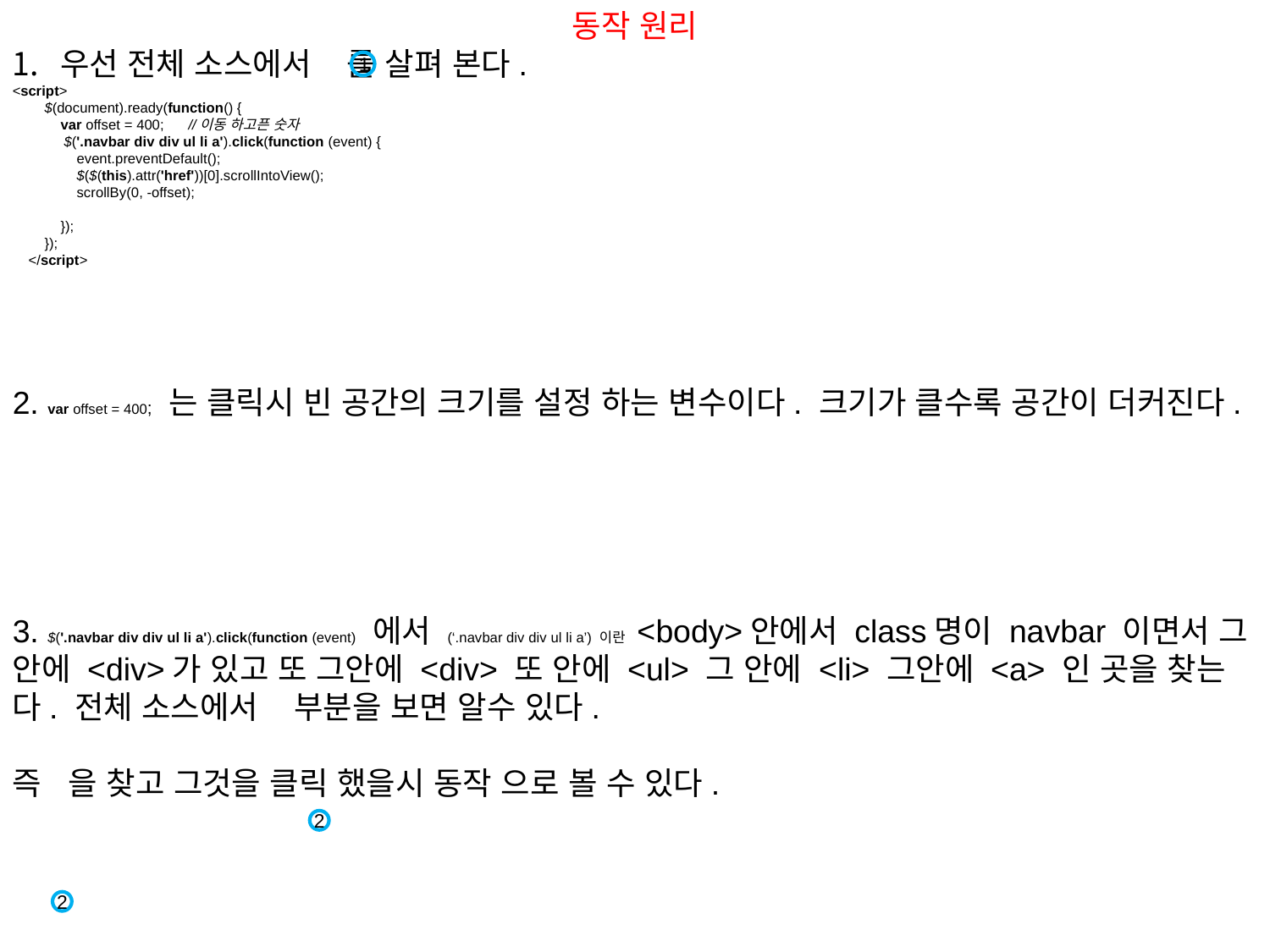

동작 원리
우선 전체 소스에서    를 살펴 본다.
<script>
        $(document).ready(function() {
            var offset = 400;      //이동 하고픈 숫자
            $('.navbar div div ul li a').click(function (event) {
                event.preventDefault();
                $($(this).attr('href'))[0].scrollIntoView();
                scrollBy(0, -offset);
            });
        });
    </script>

2. var offset = 400; 는 클릭시 빈 공간의 크기를 설정 하는 변수이다. 크기가 클수록 공간이 더커진다.

3. $('.navbar div div ul li a').click(function (event) 에서 (‘.navbar div div ul li a’) 이란  <body>안에서 class명이 navbar 이면서 그 안에 <div>가 있고 또 그안에 <div> 또 안에 <ul> 그 안에 <li> 그안에 <a> 인 곳을 찾는다. 전체 소스에서    부분을 보면 알수 있다.

즉   을 찾고 그것을 클릭 했을시 동작 으로 볼 수 있다.
1
2
2